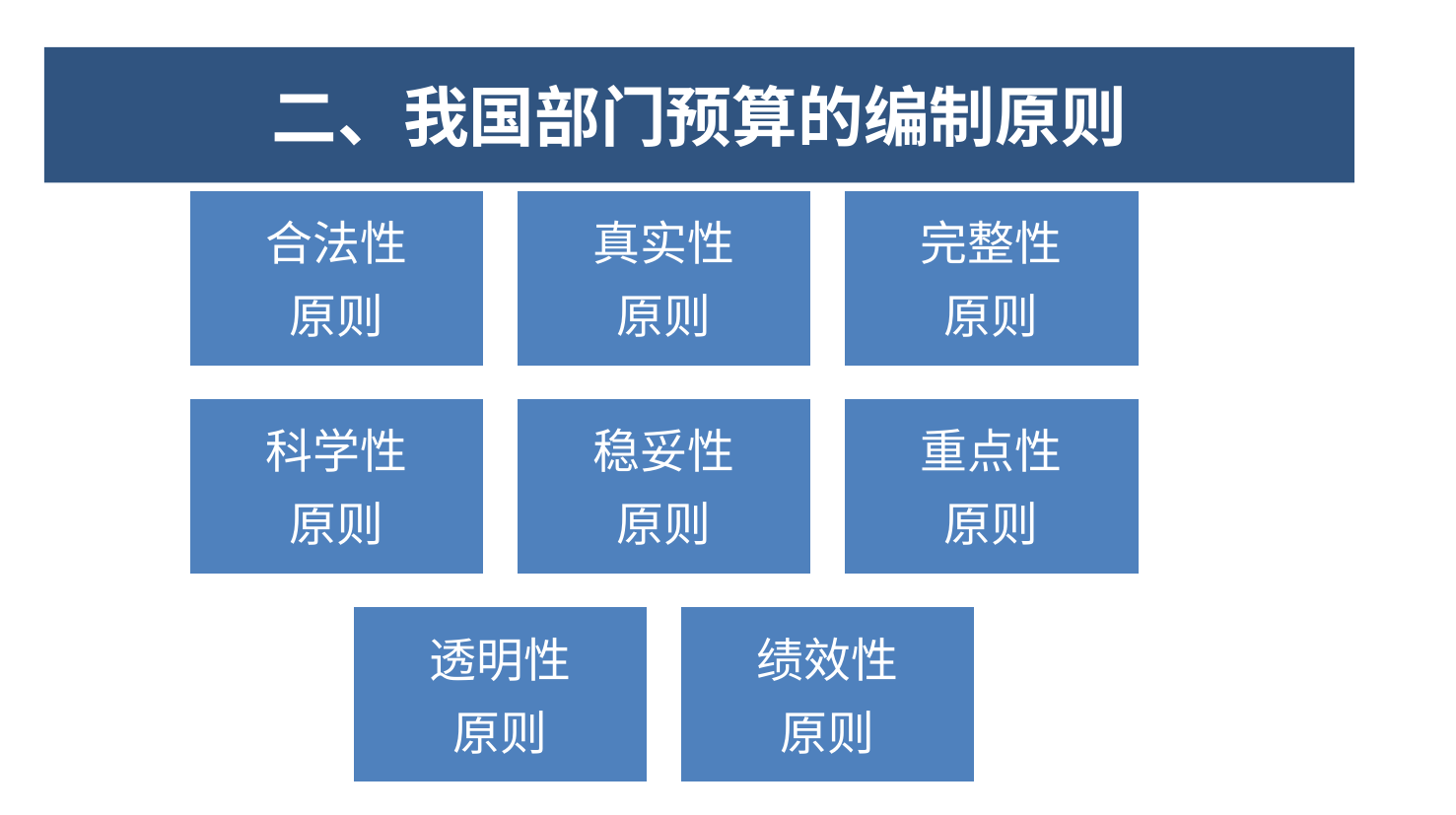

二、我国部门预算编制原则
二、我国部门预算的编制原则
合法性
原则
真实性
原则
完整性
原则
科学性
原则
稳妥性
原则
重点性
原则
透明性
原则
绩效性
原则